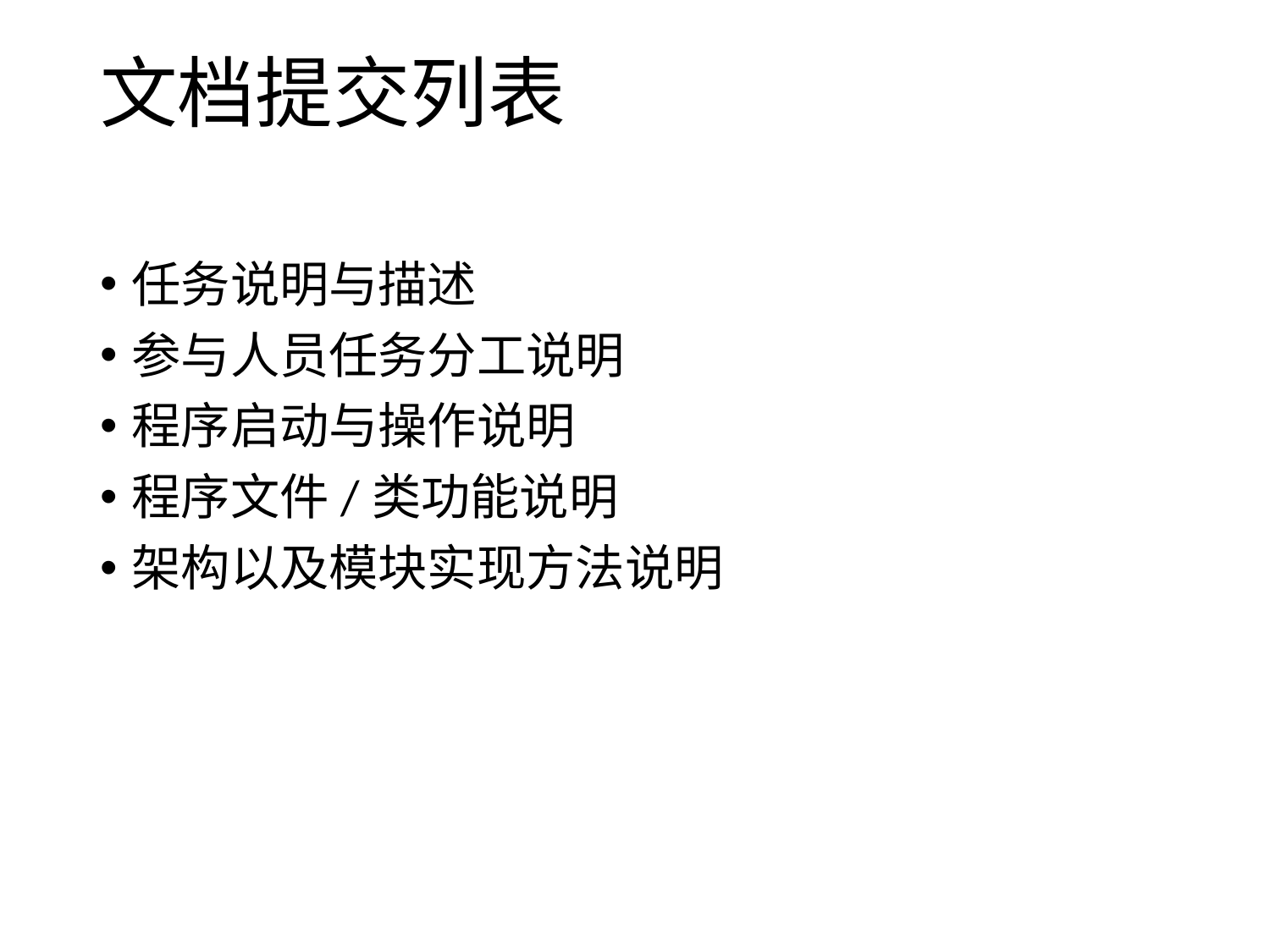

# 文档提交列表
任务说明与描述
参与人员任务分工说明
程序启动与操作说明
程序文件/类功能说明
架构以及模块实现方法说明